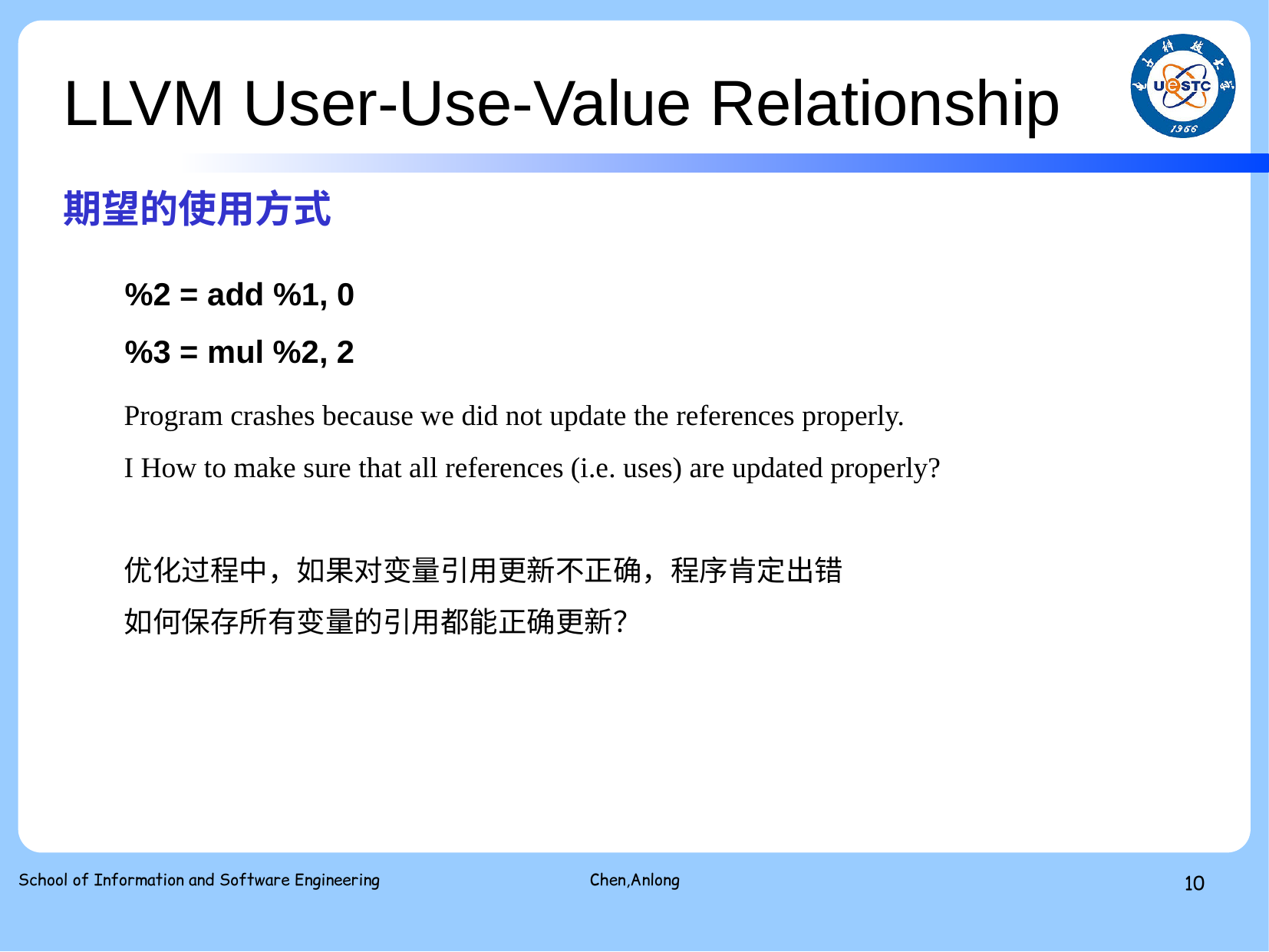

# LLVM User-Use-Value Relationship
期望的使用方式

%2 = add %1, 0
%3 = mul %2, 2
Program crashes because we did not update the references properly.
I How to make sure that all references (i.e. uses) are updated properly?

优化过程中，如果对变量引用更新不正确，程序肯定出错
如何保存所有变量的引用都能正确更新？
School of Information and Software Engineering
Chen,Anlong
10